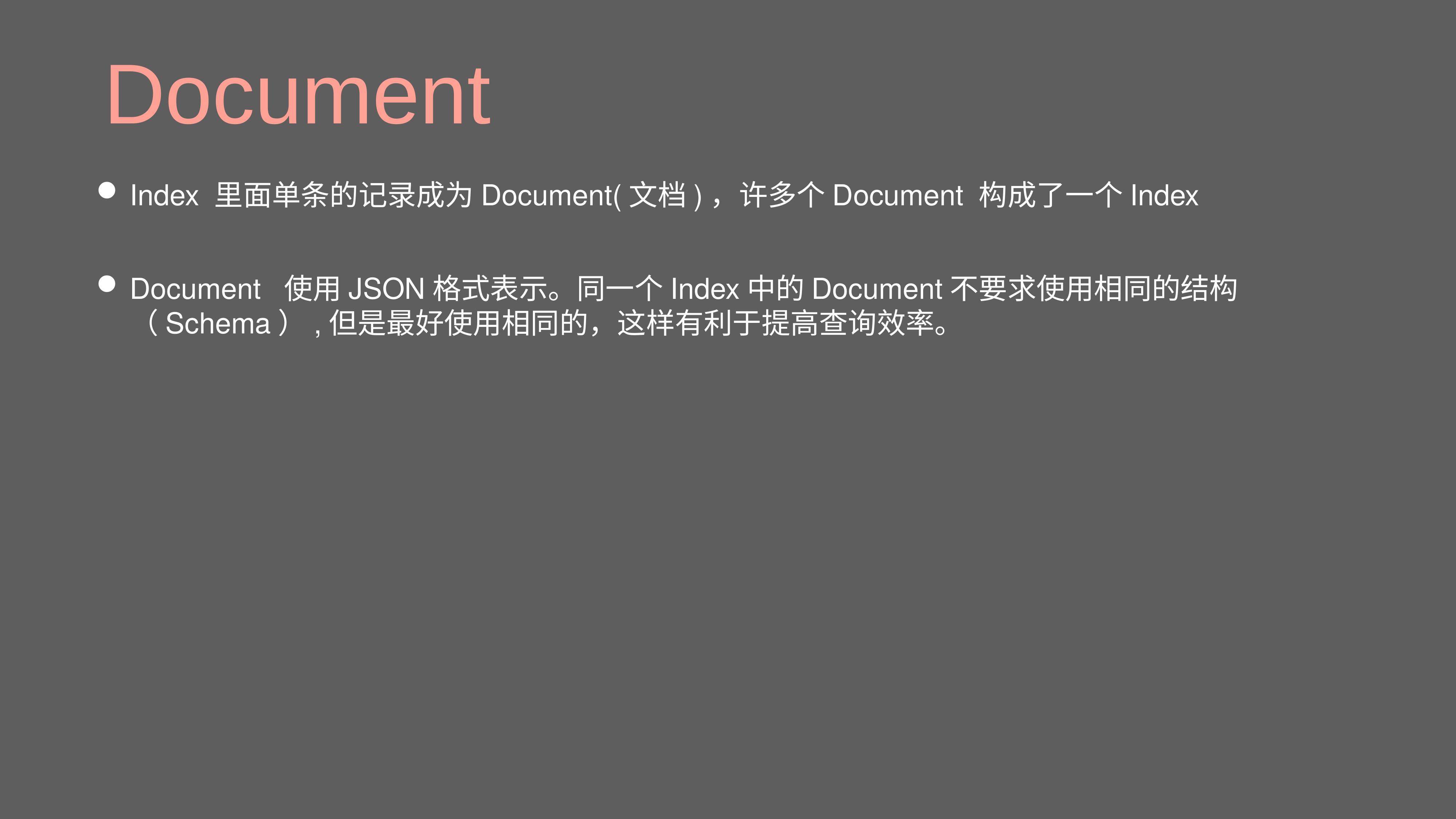

# Document
Index 里面单条的记录成为Document(文档)，许多个Document 构成了一个Index

Document  使用JSON格式表示。同一个Index中的Document不要求使用相同的结构（Schema）,但是最好使用相同的，这样有利于提高查询效率。